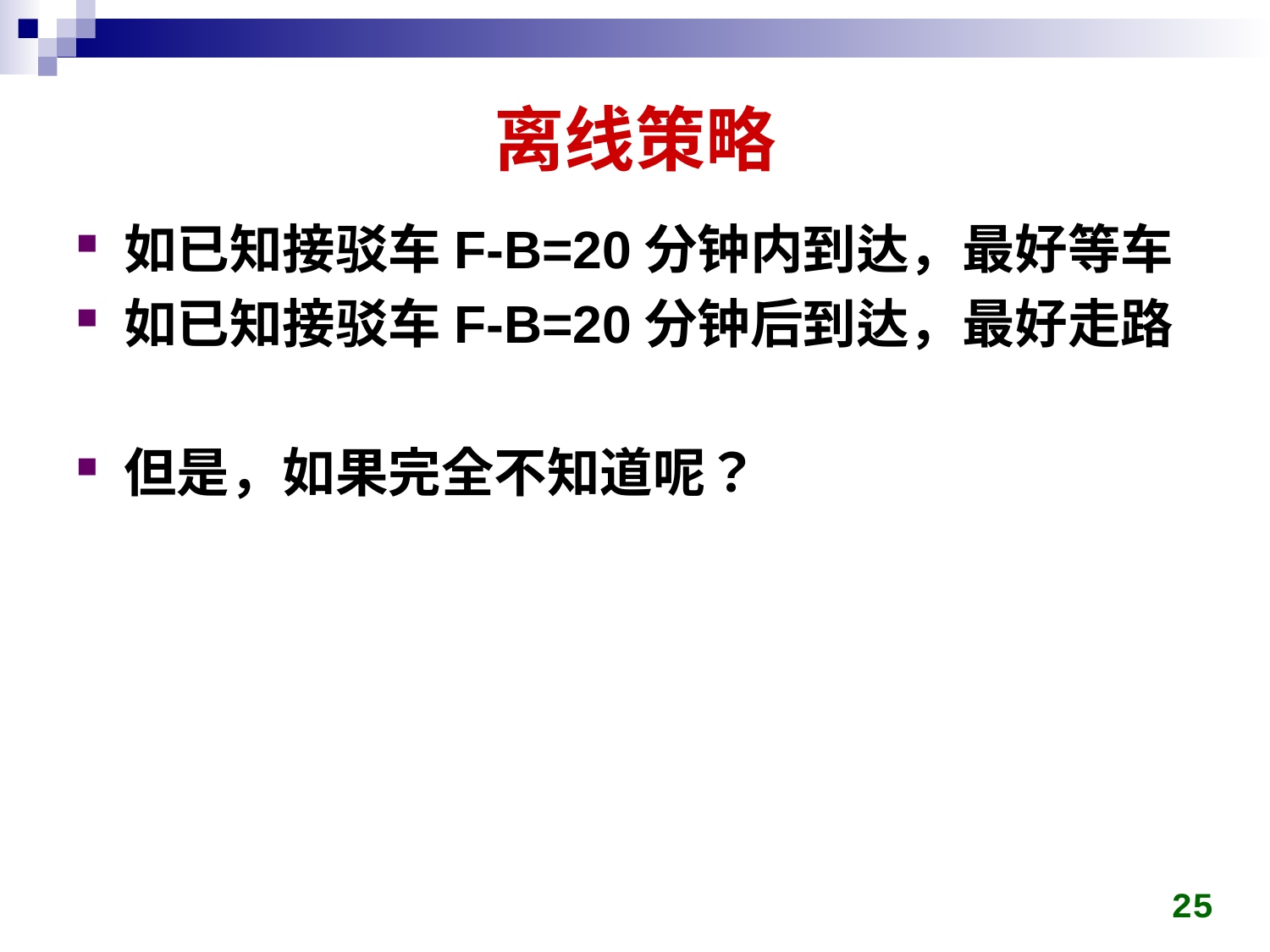

# 离线策略
如已知接驳车F-B=20分钟内到达，最好等车
如已知接驳车F-B=20分钟后到达，最好走路

但是，如果完全不知道呢？
25